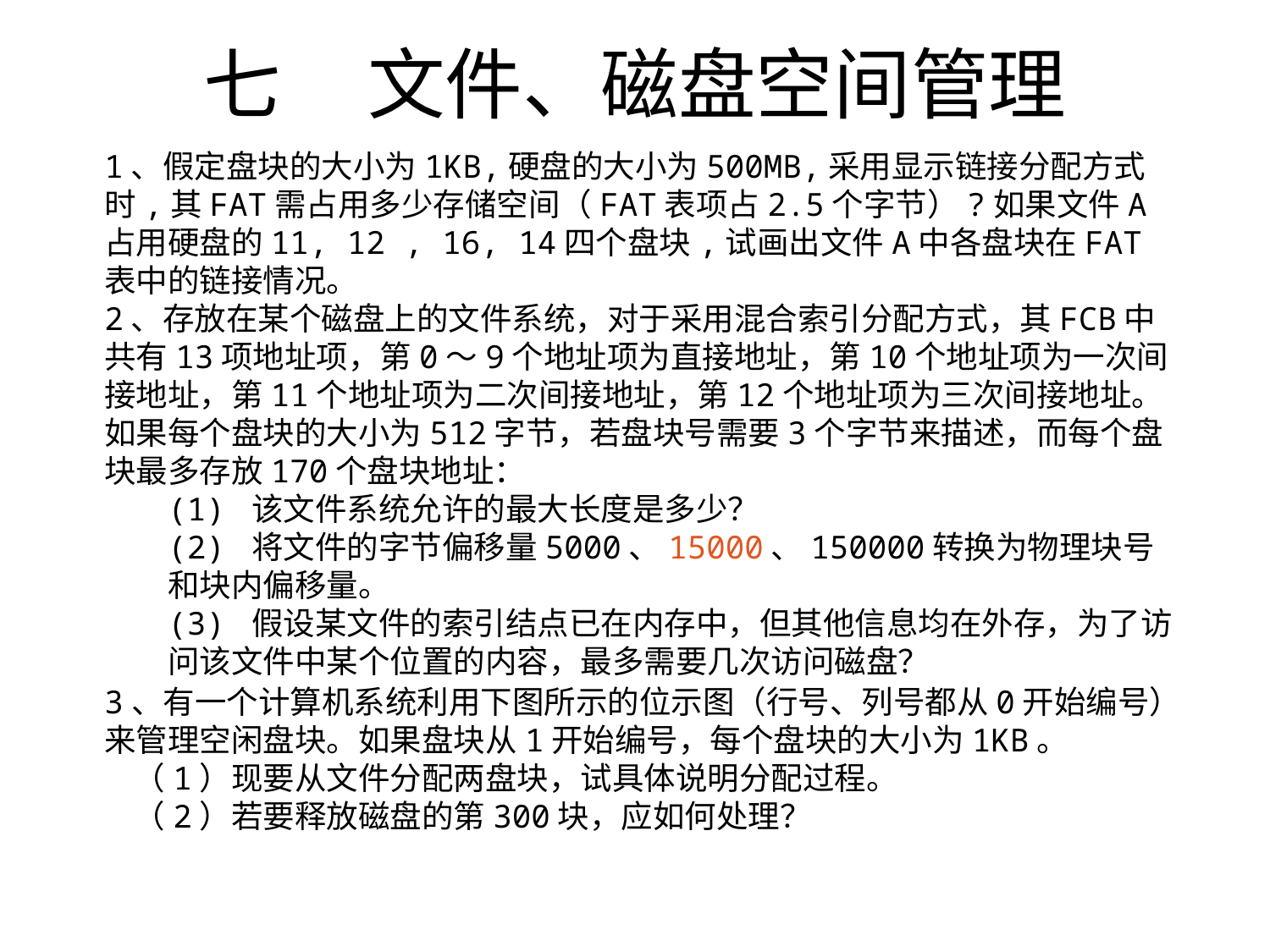

# 七     文件、磁盘空间管理
1、假定盘块的大小为1KB,硬盘的大小为500MB,采用显示链接分配方式时,其FAT需占用多少存储空间（FAT表项占2.5个字节）?如果文件A占用硬盘的11, 12 , 16, 14四个盘块,试画出文件A中各盘块在FAT表中的链接情况。
2、存放在某个磁盘上的文件系统，对于采用混合索引分配方式，其FCB中共有13项地址项，第0～9个地址项为直接地址，第10个地址项为一次间接地址，第11个地址项为二次间接地址，第12个地址项为三次间接地址。如果每个盘块的大小为512字节，若盘块号需要3个字节来描述，而每个盘块最多存放170个盘块地址：
(1) 该文件系统允许的最大长度是多少？
(2) 将文件的字节偏移量5000、15000、150000转换为物理块号和块内偏移量。
(3) 假设某文件的索引结点已在内存中，但其他信息均在外存，为了访问该文件中某个位置的内容，最多需要几次访问磁盘？

3、有一个计算机系统利用下图所示的位示图（行号、列号都从0开始编号）来管理空闲盘块。如果盘块从1开始编号，每个盘块的大小为1KB。
   （1）现要从文件分配两盘块，试具体说明分配过程。
   （2）若要释放磁盘的第300块，应如何处理？